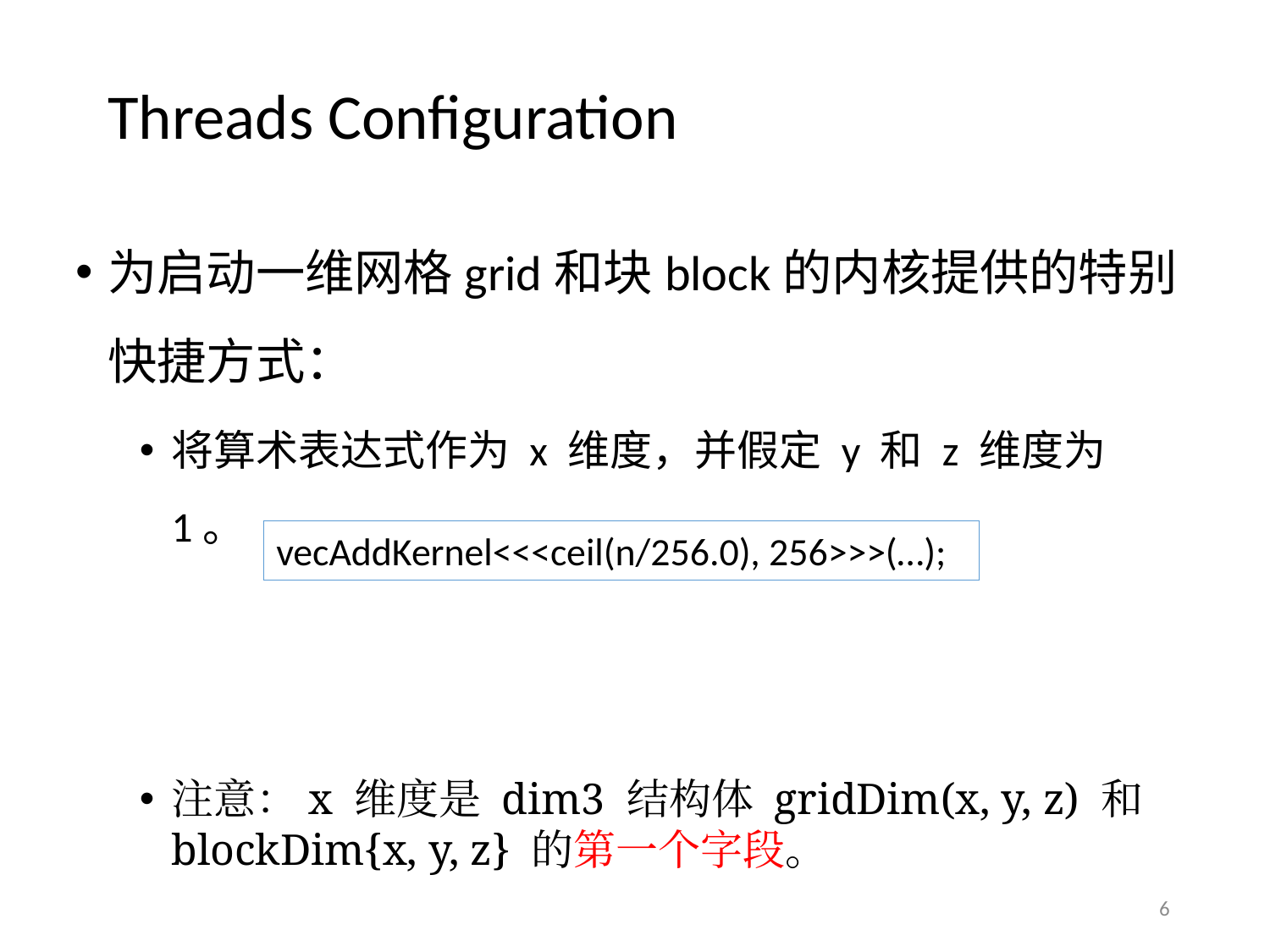

Threads Configuration
为启动一维网格grid和块block的内核提供的特别快捷方式：
将算术表达式作为 x 维度，并假定 y 和 z 维度为 1。

注意：x 维度是 dim3 结构体 gridDim(x, y, z) 和 blockDim{x, y, z} 的第一个字段。
vecAddKernel<<<ceil(n/256.0), 256>>>(…);
6